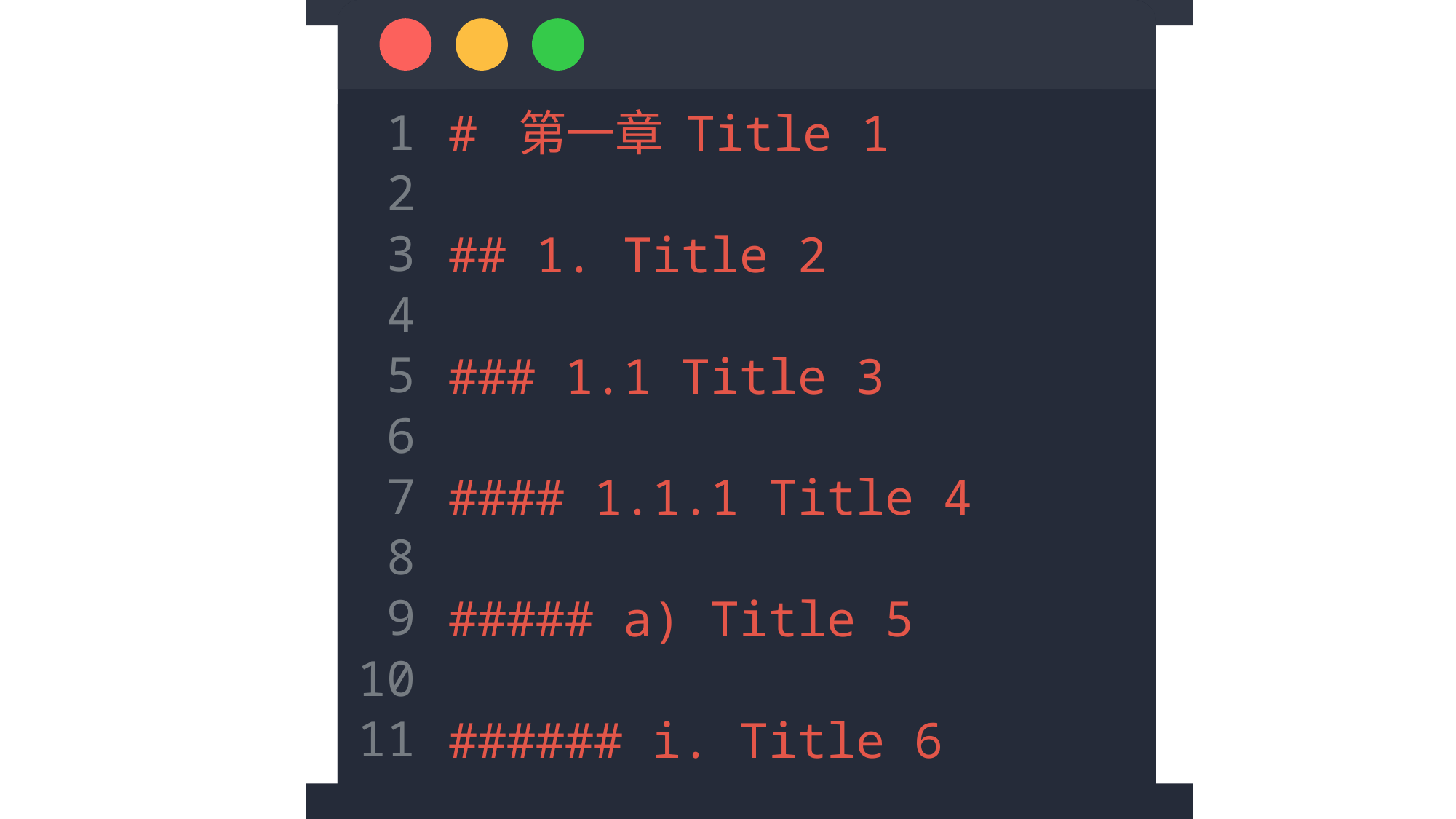

引用

1
2
3
4
5
6
7
8
9
10
11
# 第一章 Title 1

## 1. Title 2

### 1.1 Title 3

#### 1.1.1 Title 4

##### a) Title 5

###### i. Title 6
行序号
标题
代码背景色
窗口标题